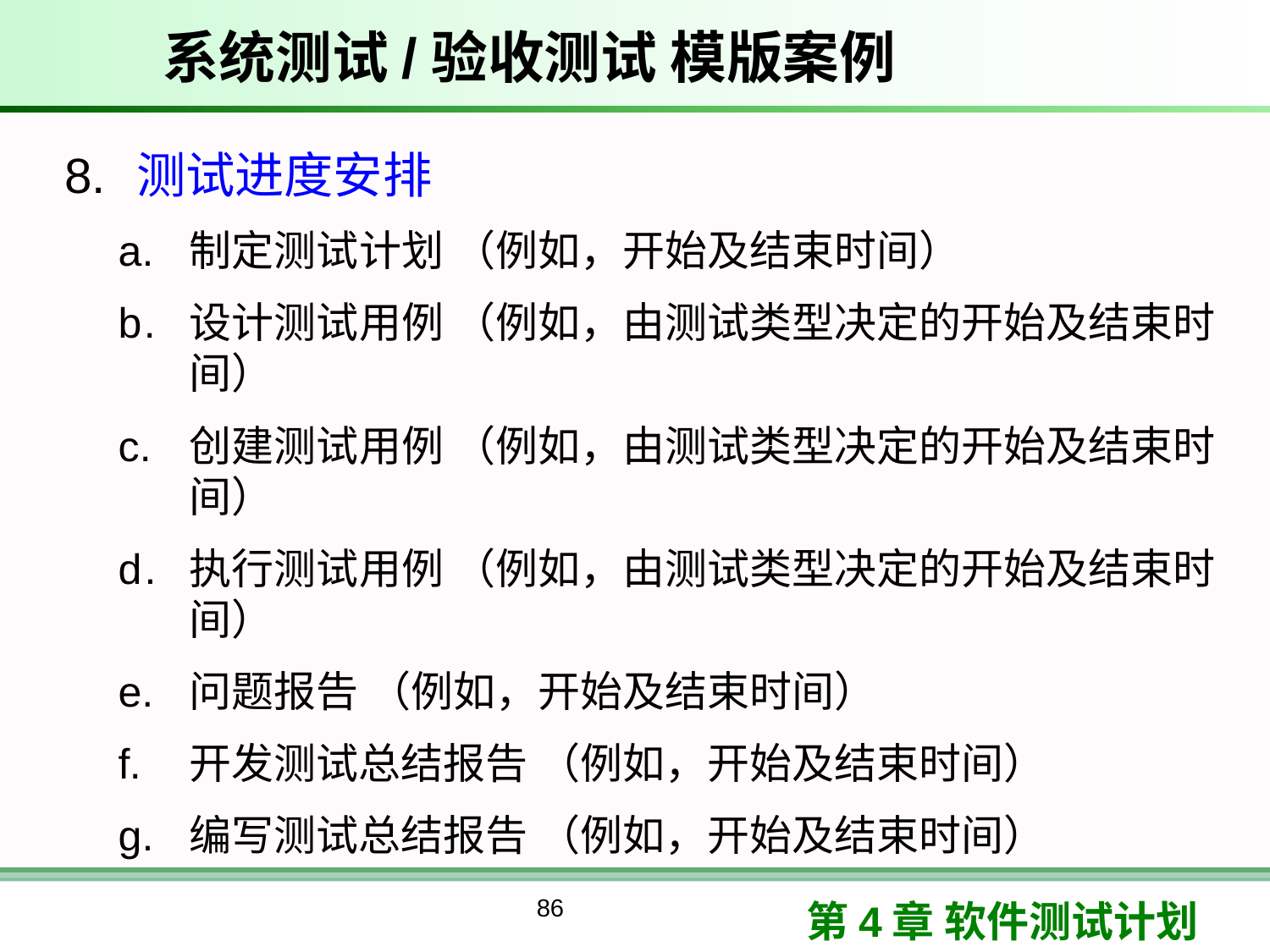

# 系统测试/验收测试 模版案例
测试进度安排
制定测试计划 （例如，开始及结束时间）
设计测试用例 （例如，由测试类型决定的开始及结束时间）
创建测试用例 （例如，由测试类型决定的开始及结束时间）
执行测试用例 （例如，由测试类型决定的开始及结束时间）
问题报告 （例如，开始及结束时间）
开发测试总结报告 （例如，开始及结束时间）
编写测试总结报告 （例如，开始及结束时间）
86